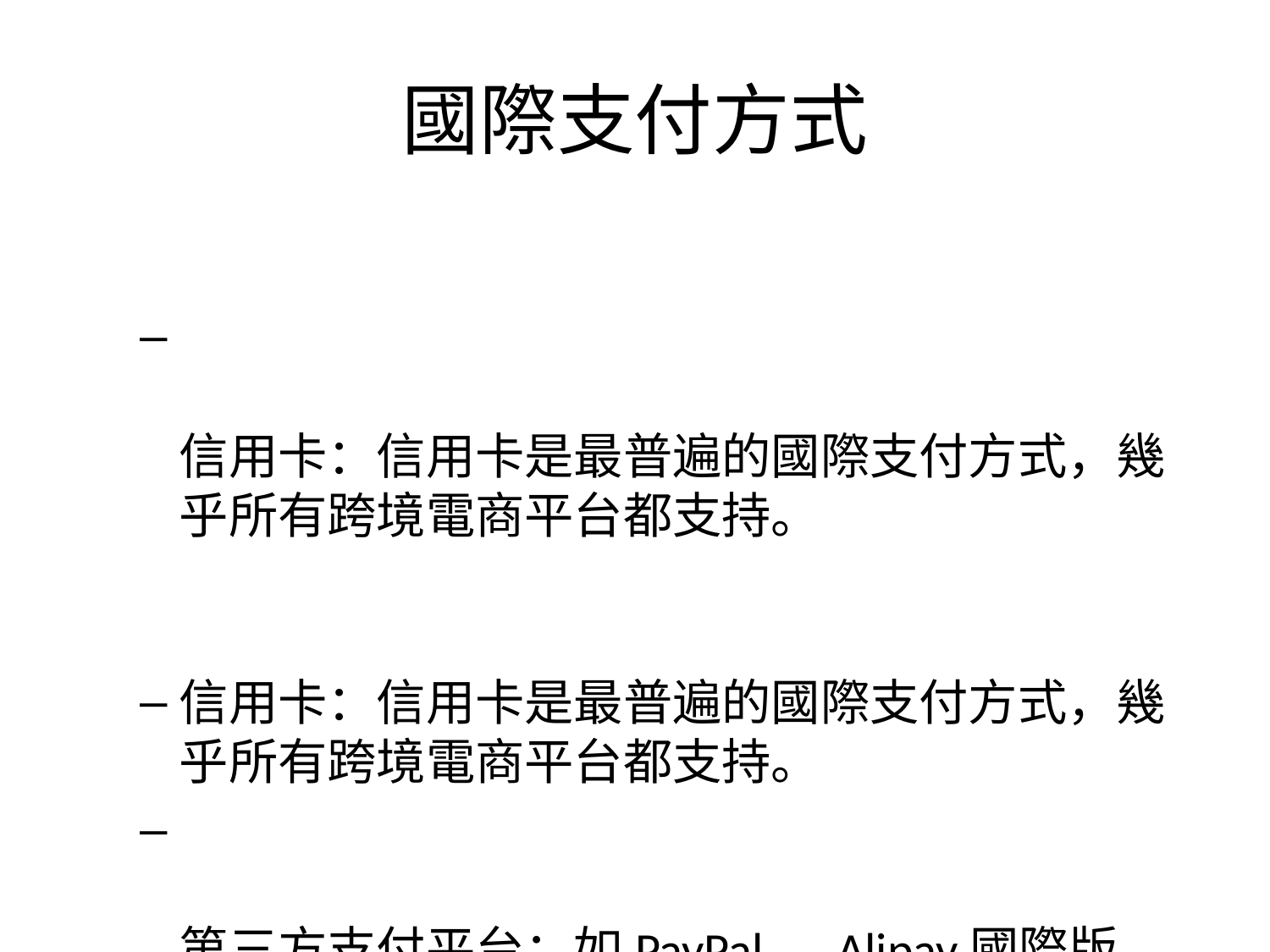

# 國際支付方式

信用卡：信用卡是最普遍的國際支付方式，幾乎所有跨境電商平台都支持。
信用卡：信用卡是最普遍的國際支付方式，幾乎所有跨境電商平台都支持。
第三方支付平台：如PayPal、Alipay國際版、Skrill等，這些平台提供額外的安全保障，並且支持多種貨幣支付。
第三方支付平台：如PayPal、Alipay國際版、Skrill等，這些平台提供額外的安全保障，並且支持多種貨幣支付。
本地支付方式：針對特定國家的本地支付系統，如歐洲的SEPA、印度的UPI等，滿足當地消費者的支付習慣。
本地支付方式：針對特定國家的本地支付系統，如歐洲的SEPA、印度的UPI等，滿足當地消費者的支付習慣。